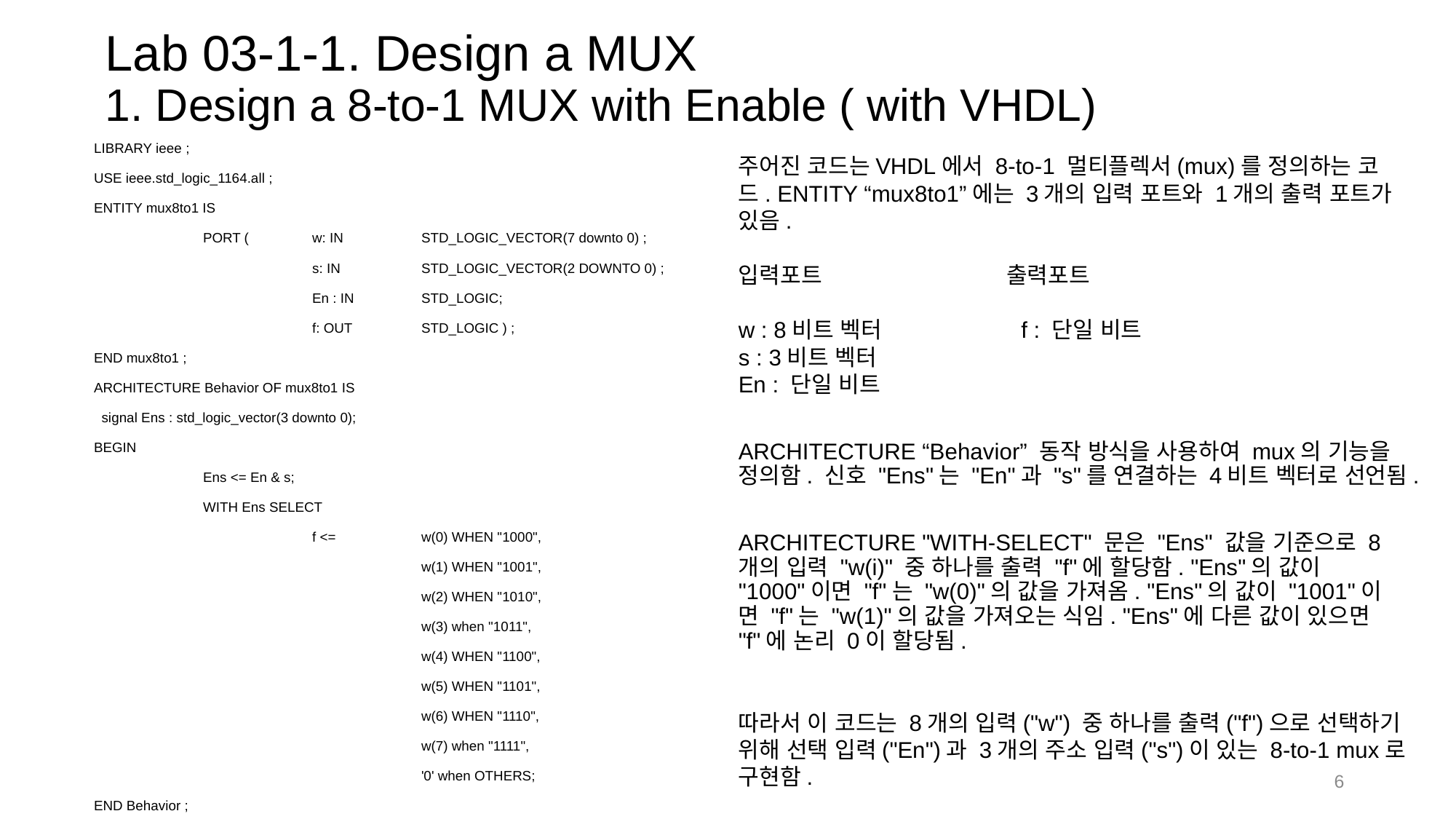

# Lab 03-1-1. Design a MUX
1. Design a 8-to-1 MUX with Enable ( with VHDL)
LIBRARY ieee ;
USE ieee.std_logic_1164.all ;
ENTITY mux8to1 IS
	PORT (	w: IN 	STD_LOGIC_VECTOR(7 downto 0) ;
		s: IN 	STD_LOGIC_VECTOR(2 DOWNTO 0) ;
		En : IN 	STD_LOGIC;
		f: OUT 	STD_LOGIC ) ;
END mux8to1 ;
ARCHITECTURE Behavior OF mux8to1 IS
  signal Ens : std_logic_vector(3 downto 0);
BEGIN
	Ens <= En & s;
	WITH Ens SELECT
		f <= 	w(0) WHEN "1000",
			w(1) WHEN "1001",
			w(2) WHEN "1010",
			w(3) when "1011",
			w(4) WHEN "1100",
			w(5) WHEN "1101",
			w(6) WHEN "1110",
			w(7) when "1111",
			'0' when OTHERS;
END Behavior ;

주어진 코드는VHDL에서 8-to-1 멀티플렉서(mux)를 정의하는 코드. ENTITY “mux8to1”에는 3개의 입력 포트와 1개의 출력 포트가 있음.

입력포트                             출력포트

w : 8비트 벡터                     f : 단일 비트
s : 3비트 벡터
En : 단일 비트

ARCHITECTURE “Behavior” 동작 방식을 사용하여 mux의 기능을 정의함. 신호 "Ens"는 "En"과 "s"를 연결하는 4비트 벡터로 선언됨.

ARCHITECTURE "WITH-SELECT" 문은 "Ens" 값을 기준으로 8개의 입력 "w(i)" 중 하나를 출력 "f"에 할당함. "Ens"의 값이 "1000"이면 "f"는 "w(0)"의 값을 가져옴. "Ens"의 값이 "1001"이면 "f"는 "w(1)"의 값을 가져오는 식임. "Ens"에 다른 값이 있으면 "f"에 논리 0이 할당됨.

따라서 이 코드는 8개의 입력("w") 중 하나를 출력("f")으로 선택하기 위해 선택 입력("En")과 3개의 주소 입력("s")이 있는 8-to-1 mux로 구현함.

6